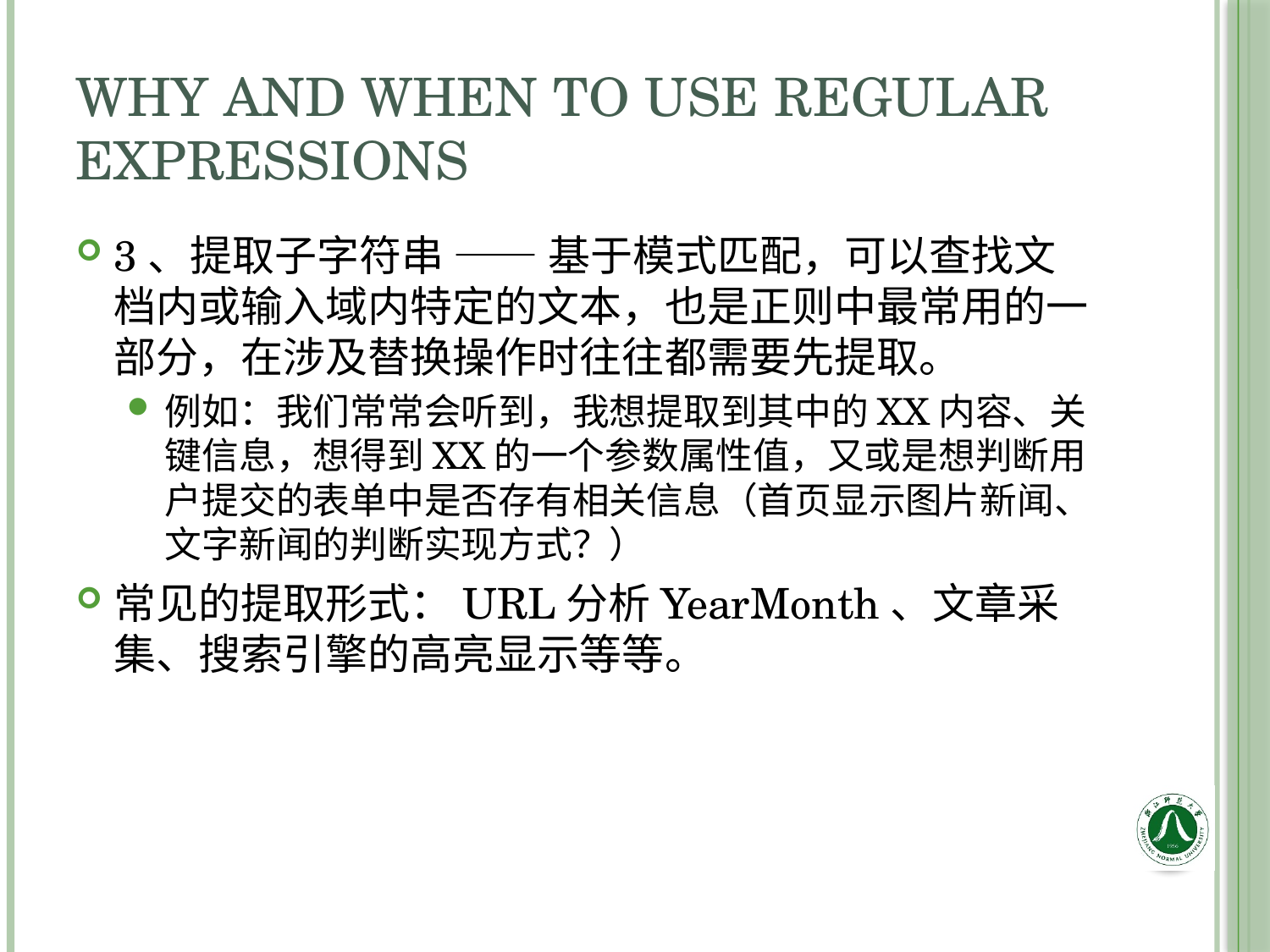

# Why and when to use Regular Expressions
3、提取子字符串 —— 基于模式匹配，可以查找文档内或输入域内特定的文本，也是正则中最常用的一部分，在涉及替换操作时往往都需要先提取。
例如：我们常常会听到，我想提取到其中的XX内容、关键信息，想得到XX的一个参数属性值，又或是想判断用户提交的表单中是否存有相关信息（首页显示图片新闻、文字新闻的判断实现方式？）
常见的提取形式：URL分析YearMonth、文章采集、搜索引擎的高亮显示等等。